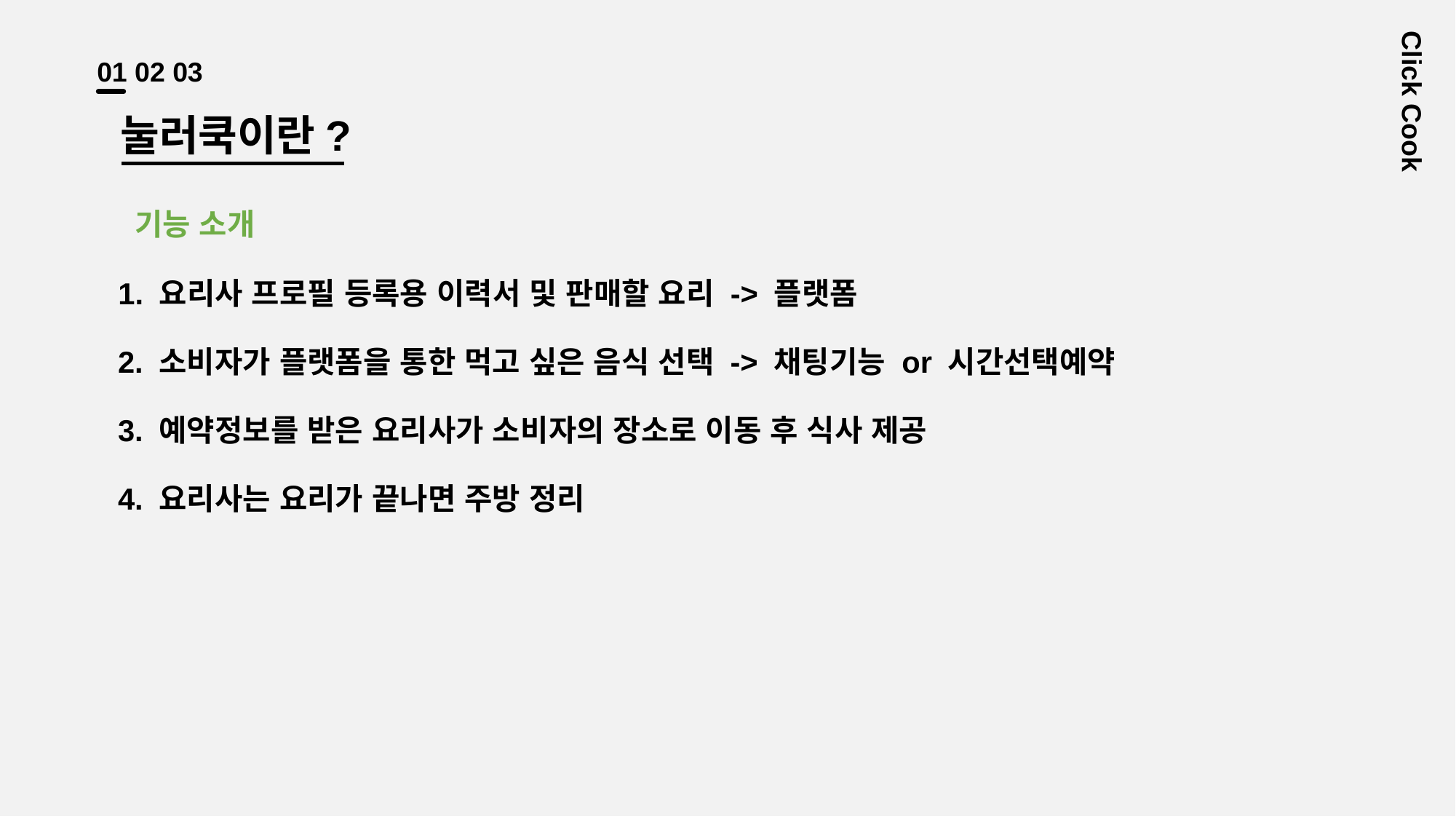

01 02 03

Click Cook
눌러쿡이란?

기능 소개
1. 요리사 프로필 등록용 이력서 및 판매할 요리 -> 플랫폼
2. 소비자가 플랫폼을 통한 먹고 싶은 음식 선택 -> 채팅기능 or 시간선택예약
3. 예약정보를 받은 요리사가 소비자의 장소로 이동 후 식사 제공
4. 요리사는 요리가 끝나면 주방 정리